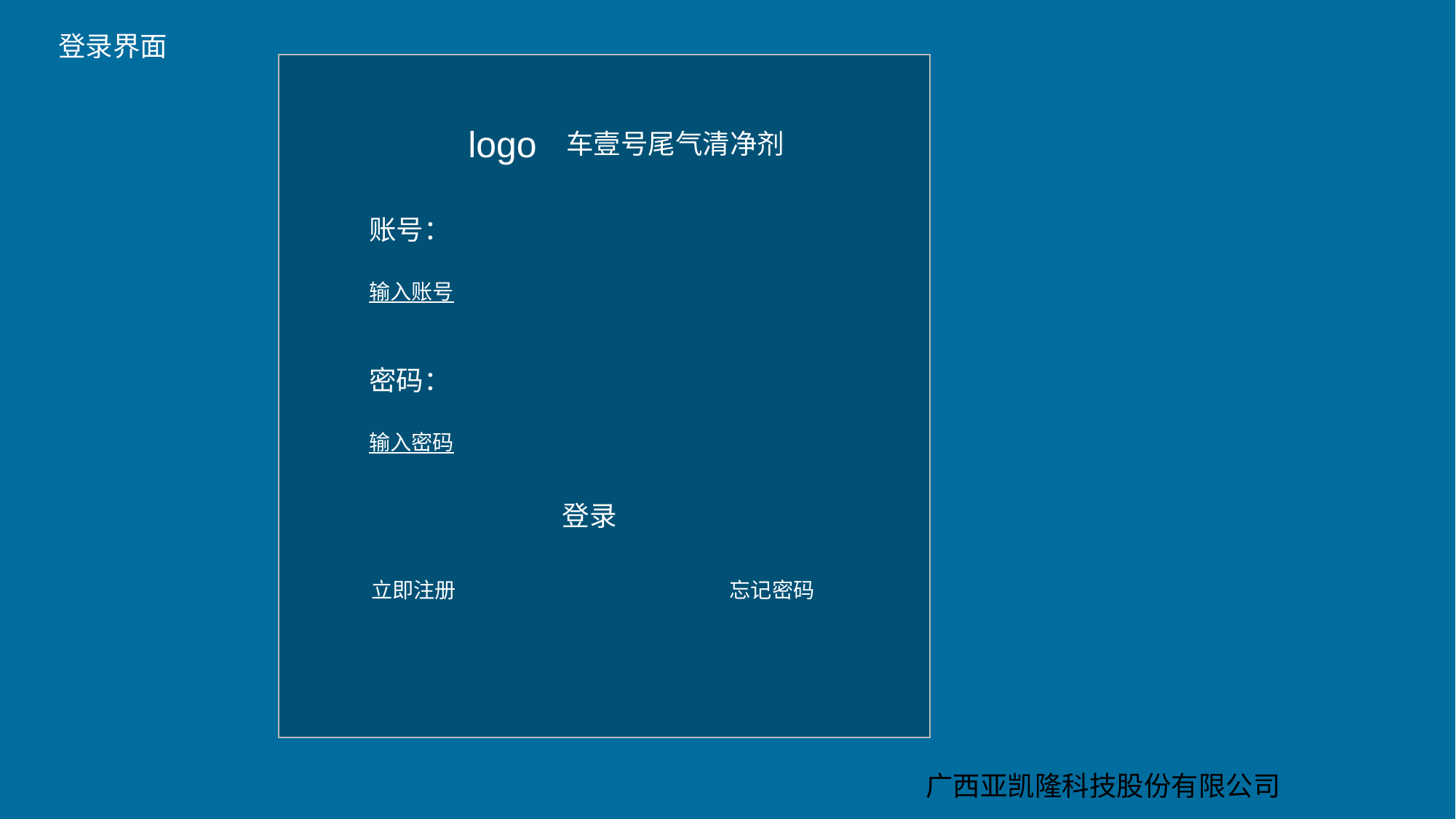

登录界面

logo
车壹号尾气清净剂
账号：

输入账号
密码：

输入密码
                 登录
立即注册
忘记密码
广西亚凯隆科技股份有限公司